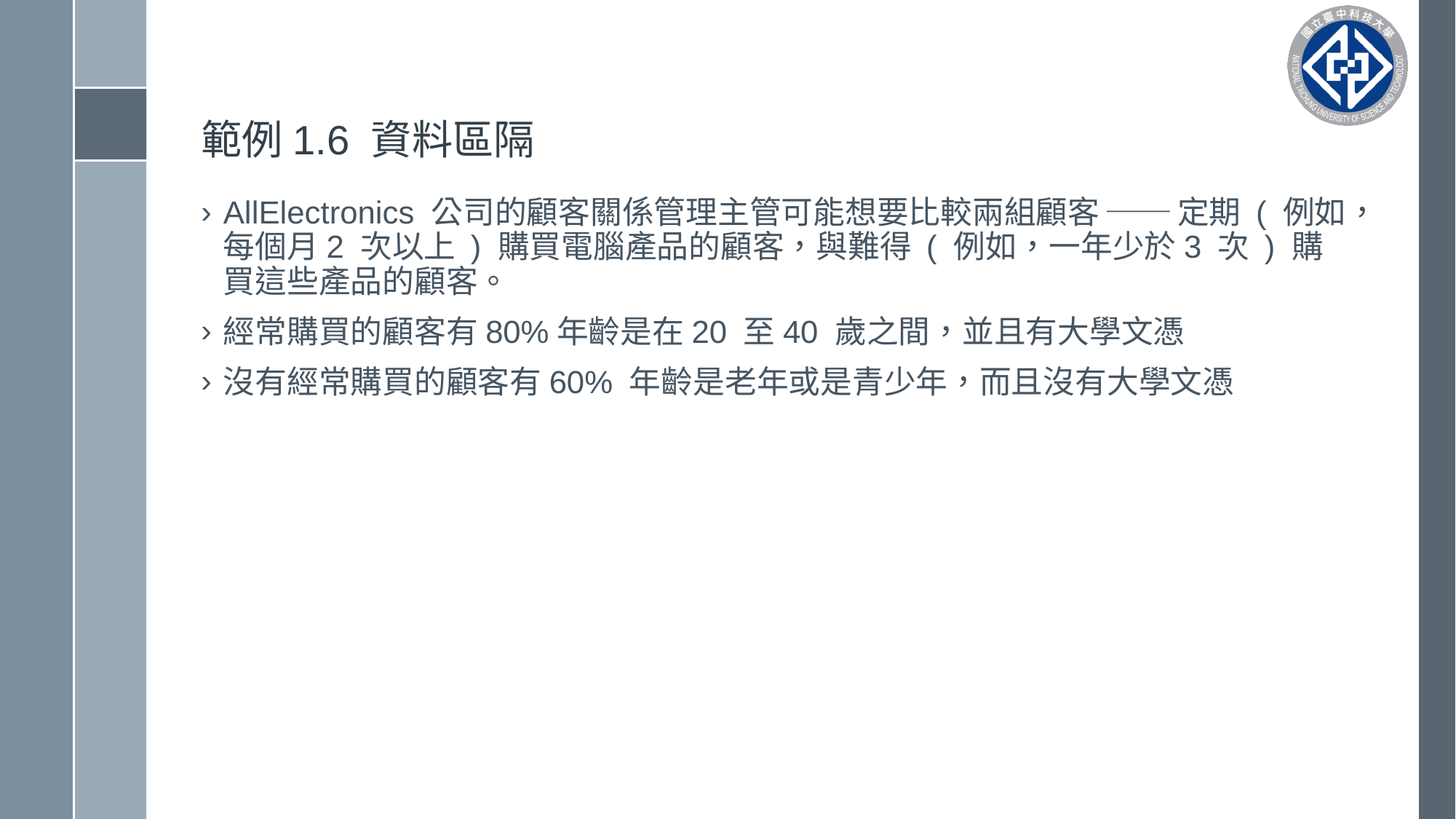

# 範例1.6 資料區隔
AllElectronics 公司的顧客關係管理主管可能想要比較兩組顧客 ── 定期 ( 例如，每個月2 次以上 ) 購買電腦產品的顧客，與難得 ( 例如，一年少於3 次 ) 購買這些產品的顧客。
經常購買的顧客有80%年齡是在20 至40 歲之間，並且有大學文憑
沒有經常購買的顧客有60% 年齡是老年或是青少年，而且沒有大學文憑